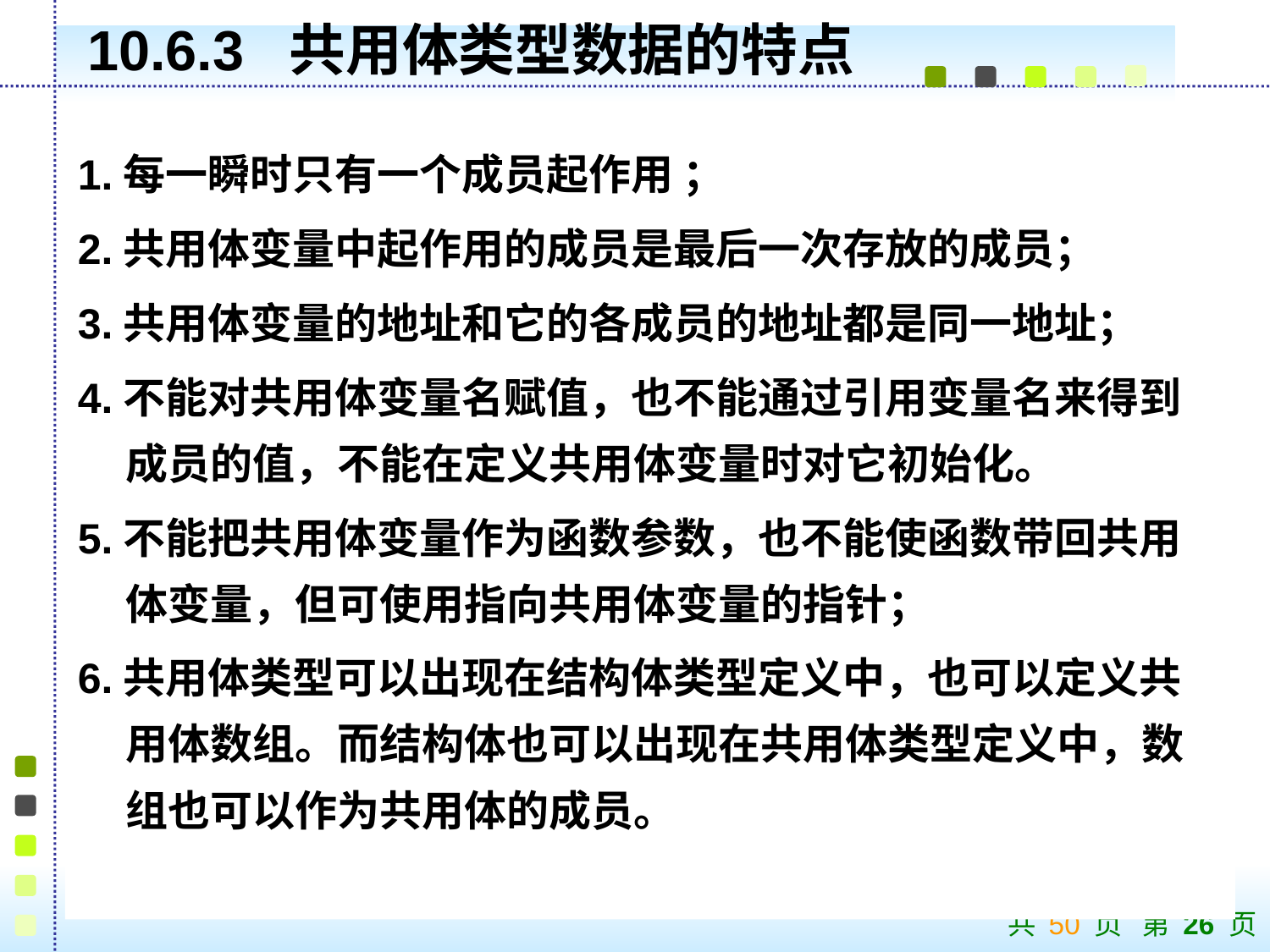

# 10.6.3  共用体类型数据的特点
1.每一瞬时只有一个成员起作用 ；
2.共用体变量中起作用的成员是最后一次存放的成员；
3.共用体变量的地址和它的各成员的地址都是同一地址；
4.不能对共用体变量名赋值，也不能通过引用变量名来得到成员的值，不能在定义共用体变量时对它初始化。
5.不能把共用体变量作为函数参数，也不能使函数带回共用体变量，但可使用指向共用体变量的指针；
6.共用体类型可以出现在结构体类型定义中，也可以定义共用体数组。而结构体也可以出现在共用体类型定义中，数组也可以作为共用体的成员。
共 50 页   第 26 页